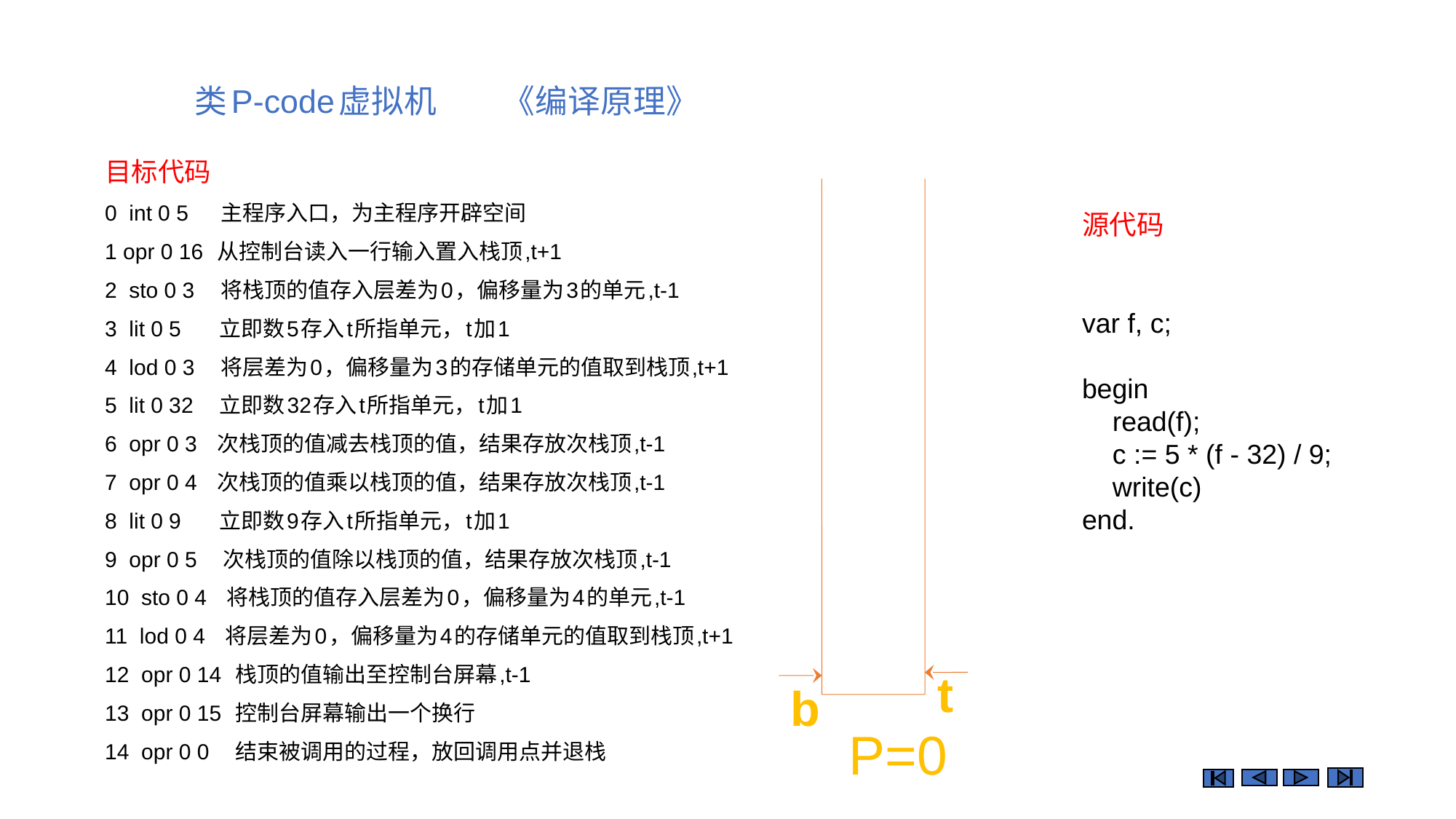

# 类P-code虚拟机         《编译原理》
目标代码
0  int 0 5     主程序入口，为主程序开辟空间
1 opr 0 16  从控制台读入一行输入置入栈顶,t+1
2  sto 0 3    将栈顶的值存入层差为0，偏移量为3的单元,t-1
3  lit 0 5      立即数5存入t所指单元，t加1
4  lod 0 3    将层差为0，偏移量为3的存储单元的值取到栈顶,t+1
5  lit 0 32    立即数32存入t所指单元，t加1
6  opr 0 3   次栈顶的值减去栈顶的值，结果存放次栈顶,t-1
7  opr 0 4   次栈顶的值乘以栈顶的值，结果存放次栈顶,t-1
8  lit 0 9      立即数9存入t所指单元，t加1
9  opr 0 5    次栈顶的值除以栈顶的值，结果存放次栈顶,t-1
10  sto 0 4   将栈顶的值存入层差为0，偏移量为4的单元,t-1
11  lod 0 4   将层差为0，偏移量为4的存储单元的值取到栈顶,t+1
12  opr 0 14  栈顶的值输出至控制台屏幕,t-1
13  opr 0 15  控制台屏幕输出一个换行
14  opr 0 0    结束被调用的过程，放回调用点并退栈

源代码

var f, c;
begin
    read(f);
    c := 5 * (f - 32) / 9;
    write(c)
end.
t
b

P=0